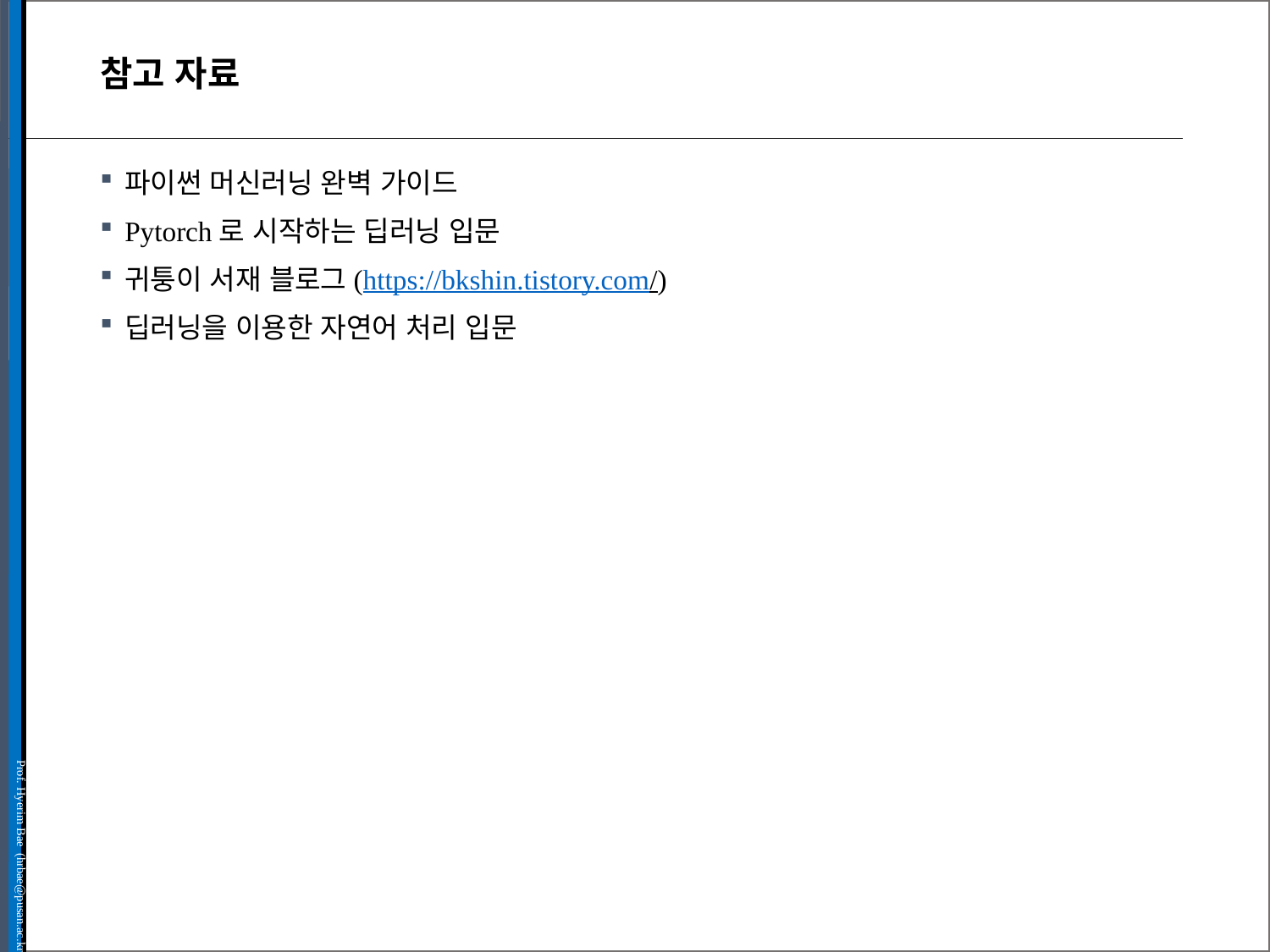

# 참고 자료
파이썬 머신러닝 완벽 가이드
Pytorch로 시작하는 딥러닝 입문
귀퉁이 서재 블로그(https://bkshin.tistory.com/)
딥러닝을 이용한 자연어 처리 입문